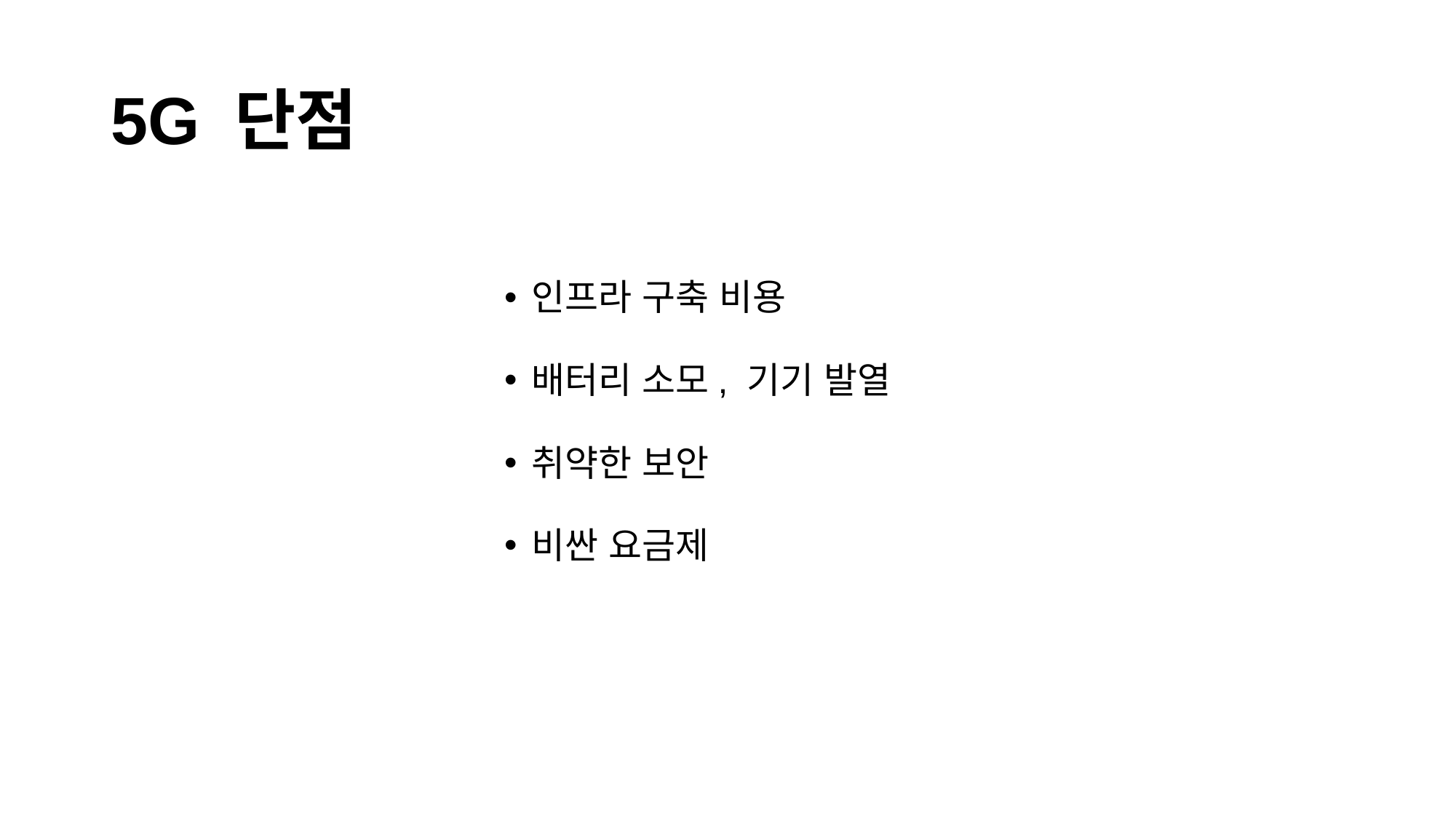

# 5G 단점

인프라 구축 비용

배터리 소모, 기기 발열

취약한 보안

비싼 요금제